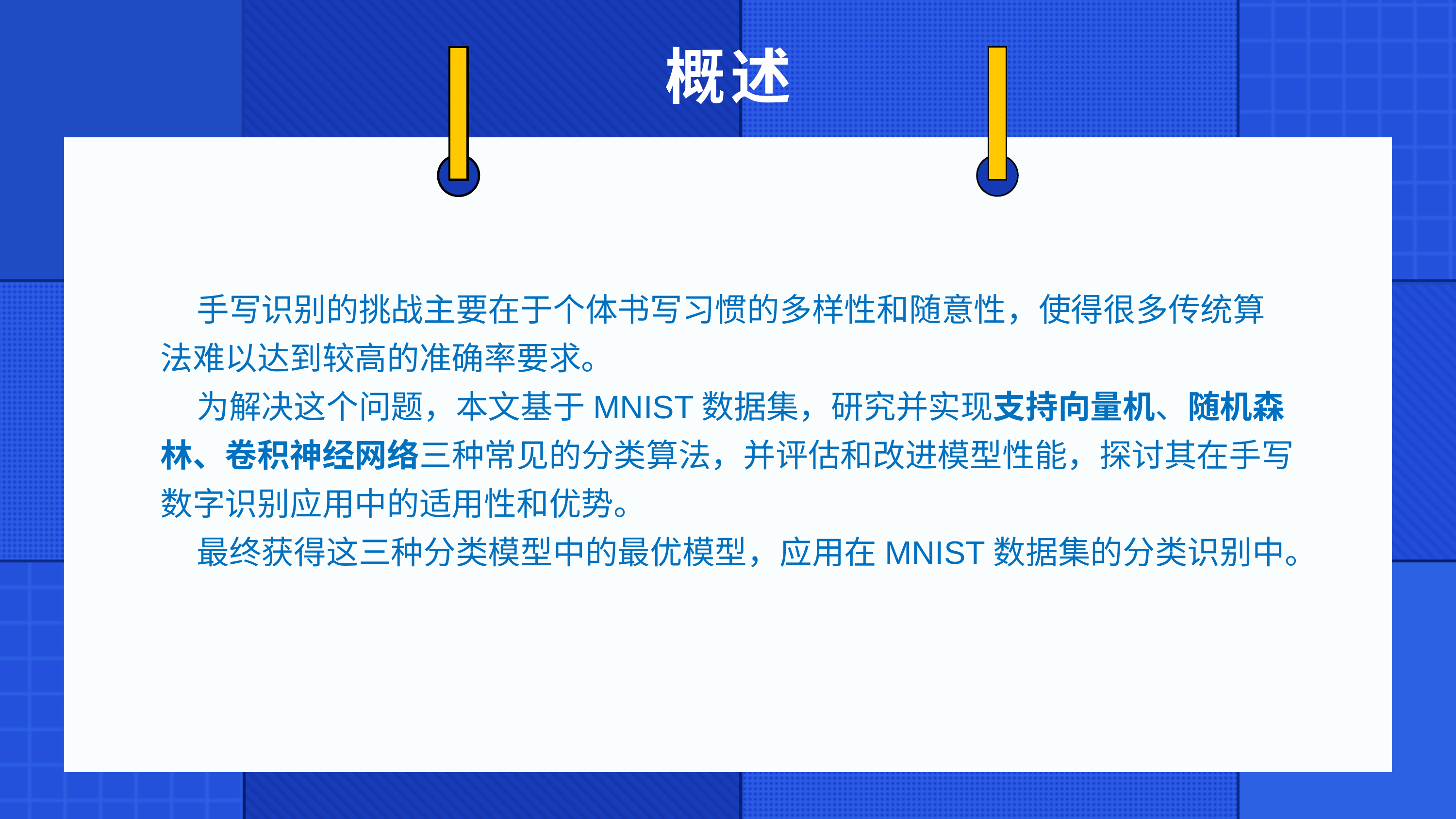

概述

手写识别的挑战主要在于个体书写习惯的多样性和随意性，使得很多传统算法难以达到较高的准确率要求。
为解决这个问题，本文基于MNIST数据集，研究并实现支持向量机、随机森林、卷积神经网络三种常见的分类算法，并评估和改进模型性能，探讨其在手写数字识别应用中的适用性和优势。
最终获得这三种分类模型中的最优模型，应用在MNIST数据集的分类识别中。